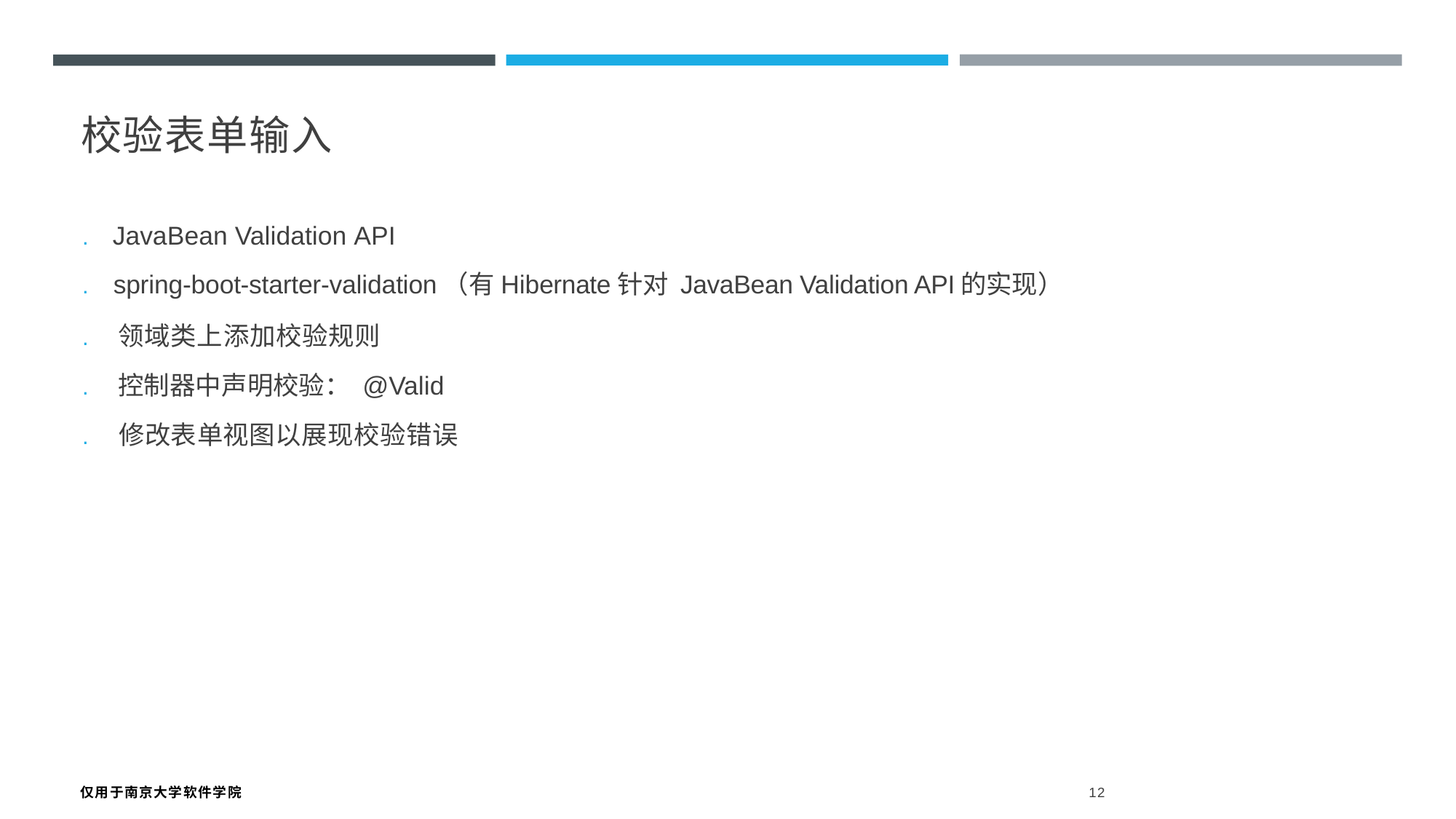

校验表单输入

.   JavaBean Validation API
.    spring-boot-starter-validation（有Hibernate针对 JavaBean Validation API的实现）
.   领域类上添加校验规则
.   控制器中声明校验： @Valid

.   修改表单视图以展现校验错误

仅用于南京大学软件学院                                                                                                                                                                                                                                                                                12